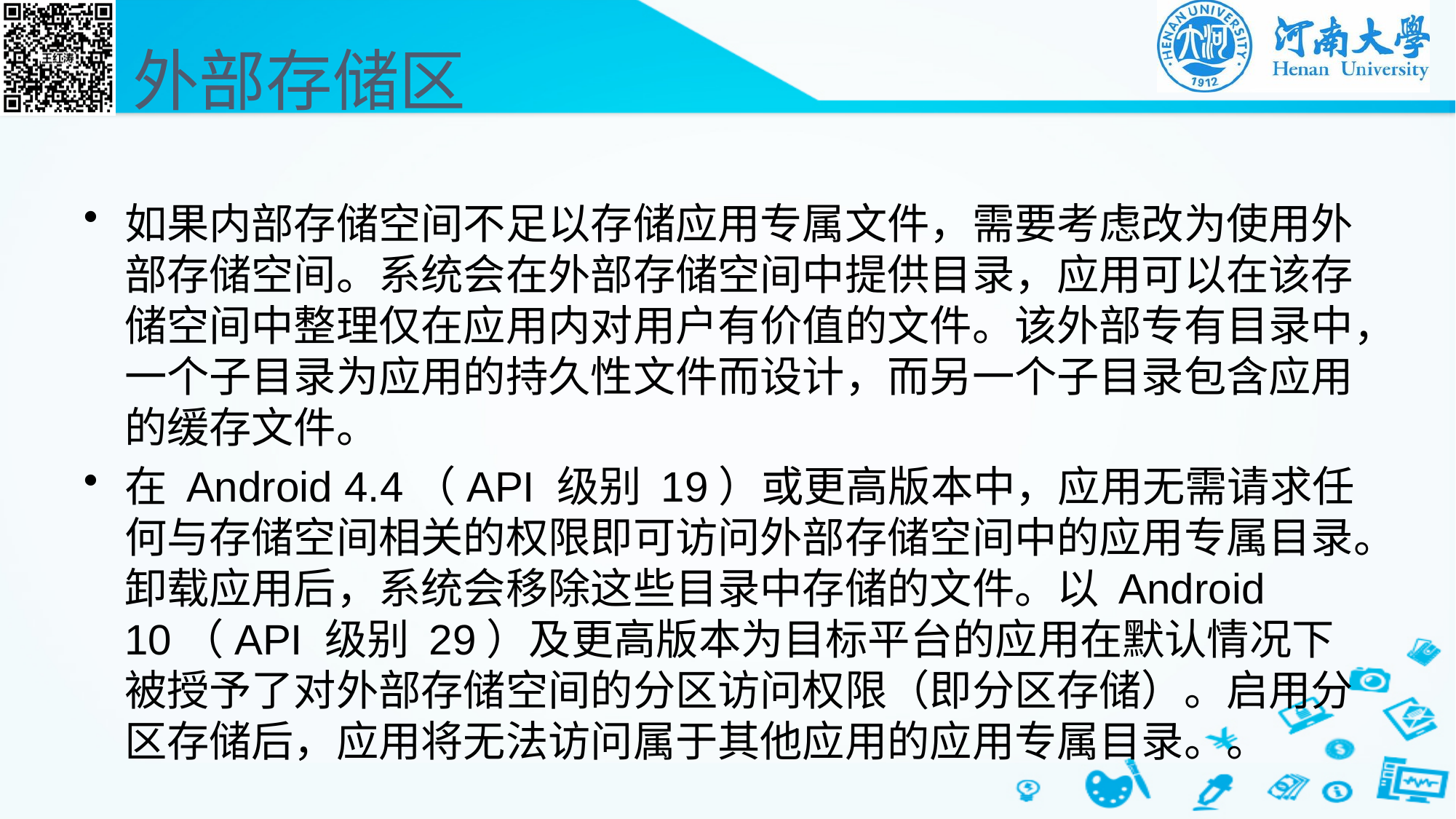

# 外部存储区
如果内部存储空间不足以存储应用专属文件，需要考虑改为使用外部存储空间。系统会在外部存储空间中提供目录，应用可以在该存储空间中整理仅在应用内对用户有价值的文件。该外部专有目录中，一个子目录为应用的持久性文件而设计，而另一个子目录包含应用的缓存文件。
在 Android 4.4（API 级别 19）或更高版本中，应用无需请求任何与存储空间相关的权限即可访问外部存储空间中的应用专属目录。卸载应用后，系统会移除这些目录中存储的文件。以 Android 10（API 级别 29）及更高版本为目标平台的应用在默认情况下被授予了对外部存储空间的分区访问权限（即分区存储）。启用分区存储后，应用将无法访问属于其他应用的应用专属目录。。